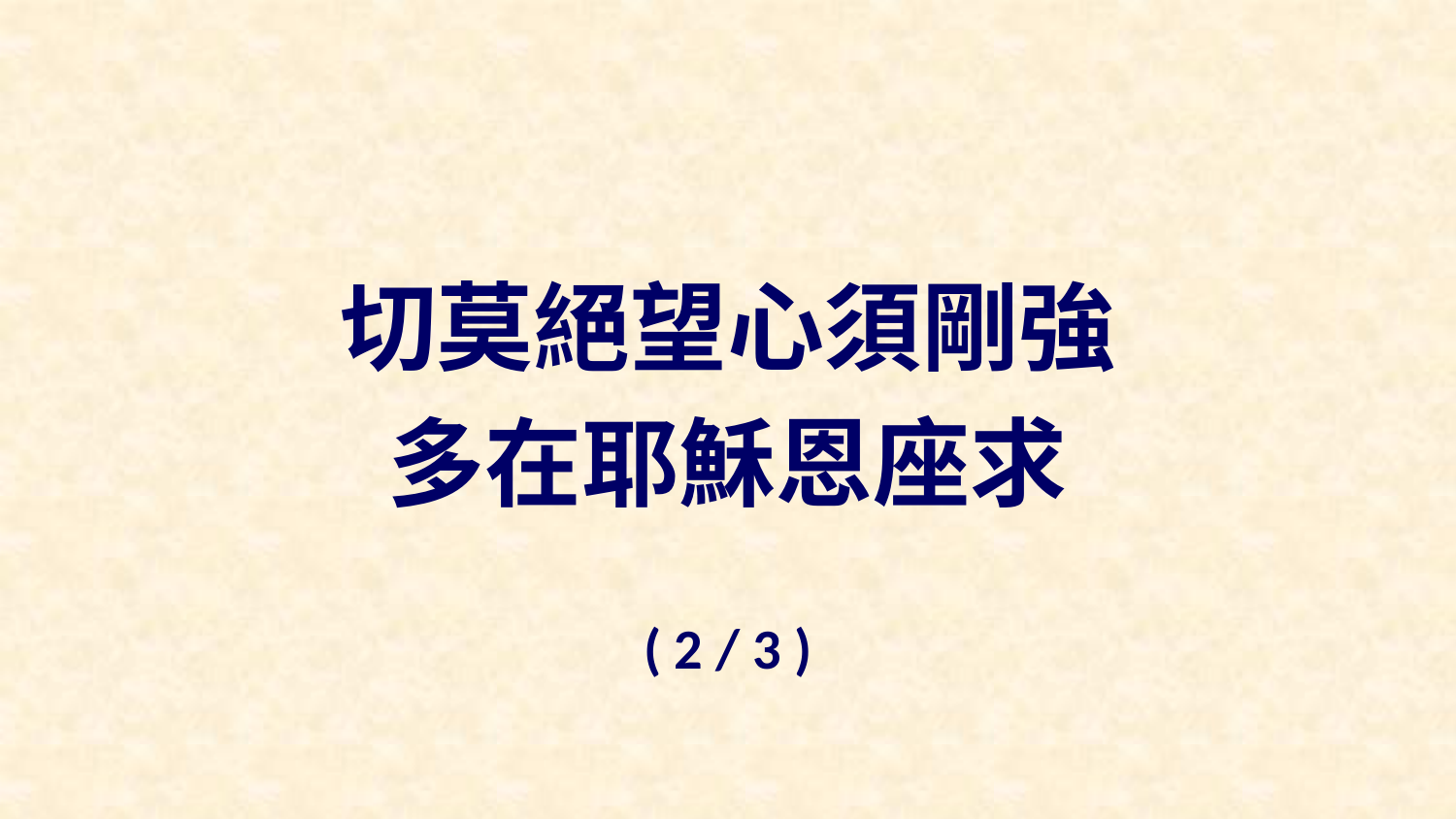

切莫絕望心須剛強
多在耶穌恩座求
( 2 / 3 )